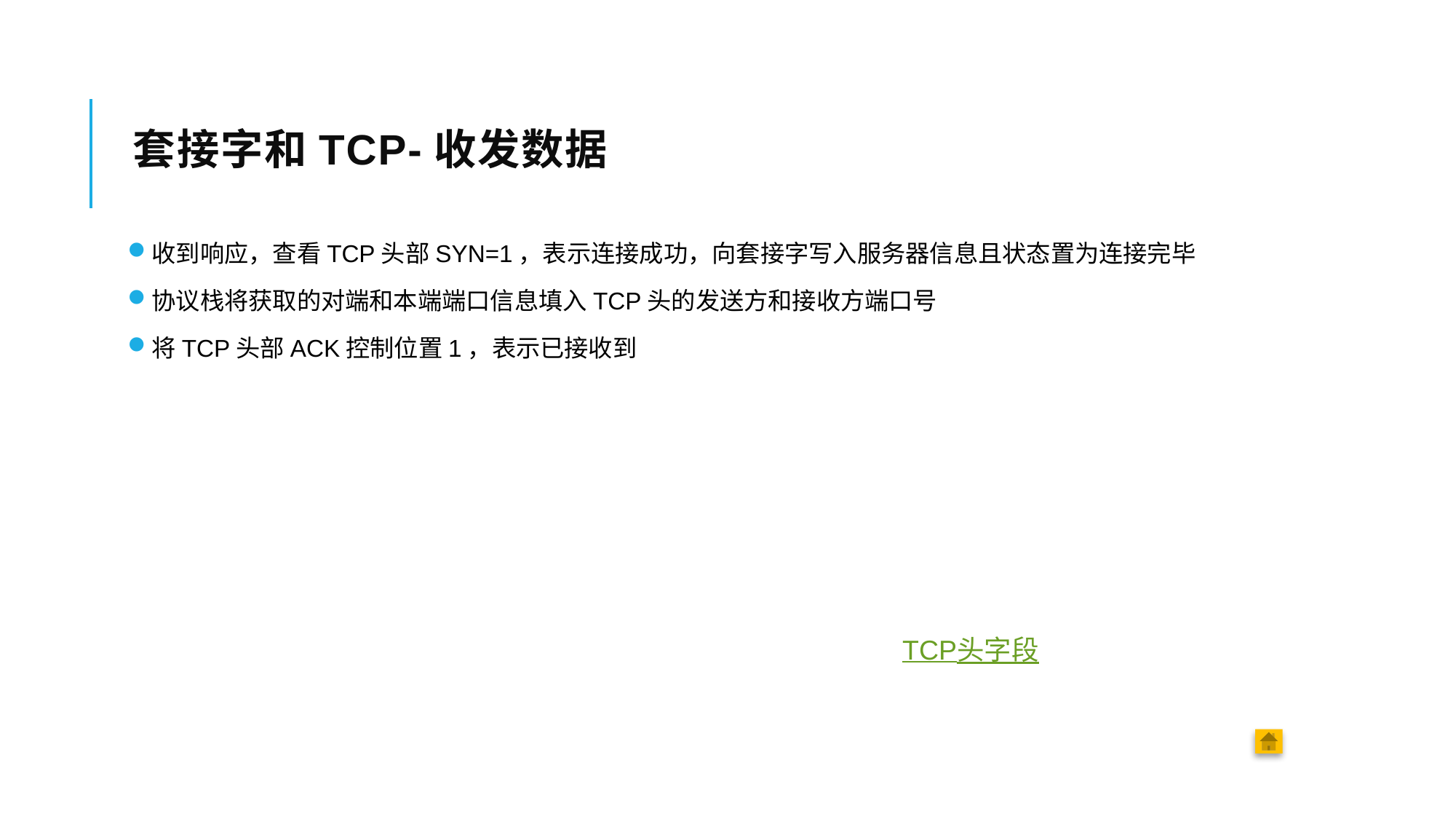

# 套接字和TCP-收发数据
收到响应，查看TCP头部SYN=1，表示连接成功，向套接字写入服务器信息且状态置为连接完毕
协议栈将获取的对端和本端端口信息填入TCP头的发送方和接收方端口号
将TCP头部ACK控制位置1，表示已接收到

TCP头字段